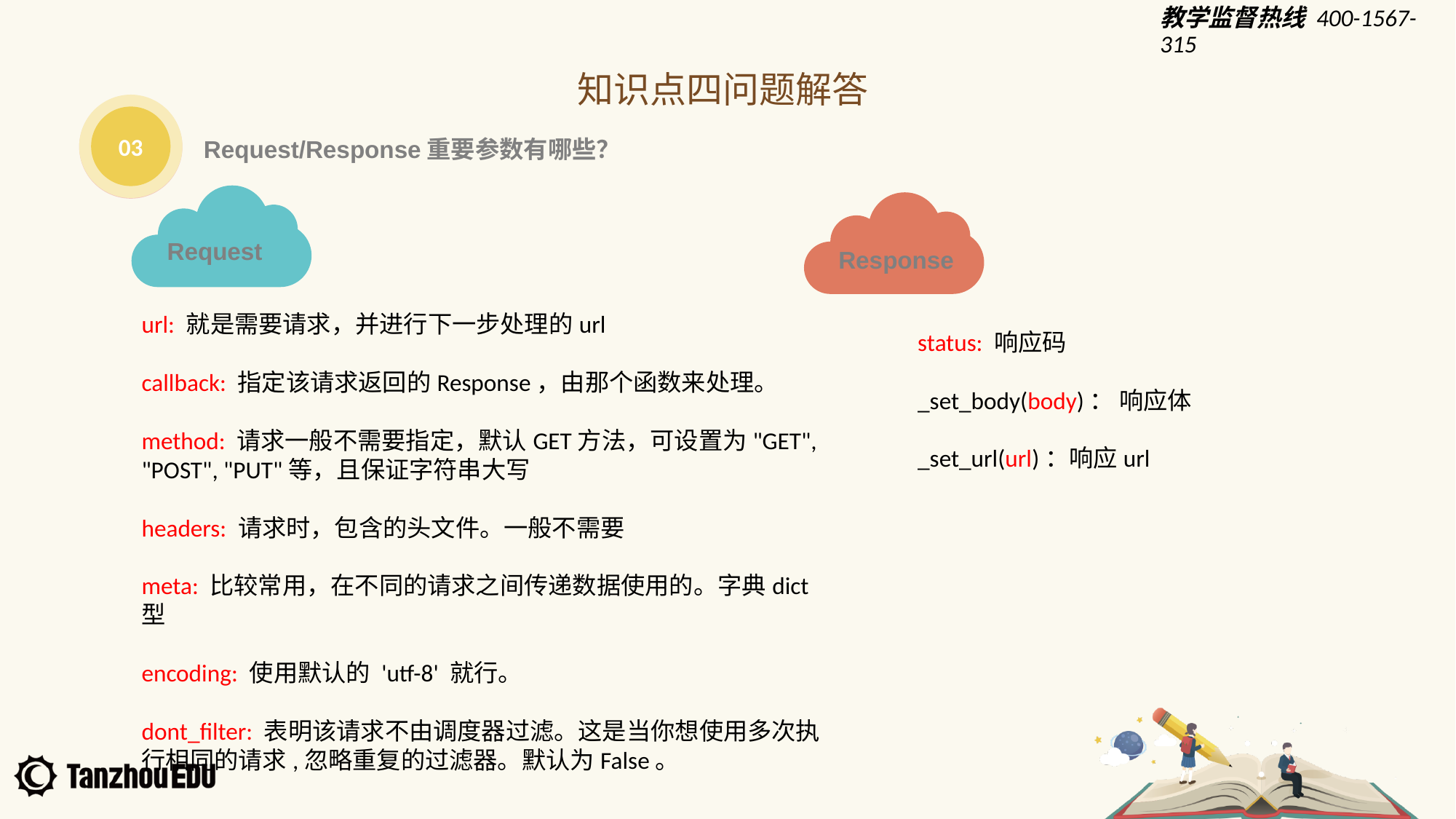

知识点四问题解答

03

03
Request/Response重要参数有哪些？

Request
Response
url: 就是需要请求，并进行下一步处理的url

callback: 指定该请求返回的Response，由那个函数来处理。

method: 请求一般不需要指定，默认GET方法，可设置为"GET", "POST", "PUT"等，且保证字符串大写

headers: 请求时，包含的头文件。一般不需要

meta: 比较常用，在不同的请求之间传递数据使用的。字典dict型

encoding: 使用默认的 'utf-8' 就行。

dont_filter: 表明该请求不由调度器过滤。这是当你想使用多次执行相同的请求,忽略重复的过滤器。默认为False。
status: 响应码

_set_body(body)： 响应体

_set_url(url)：响应url